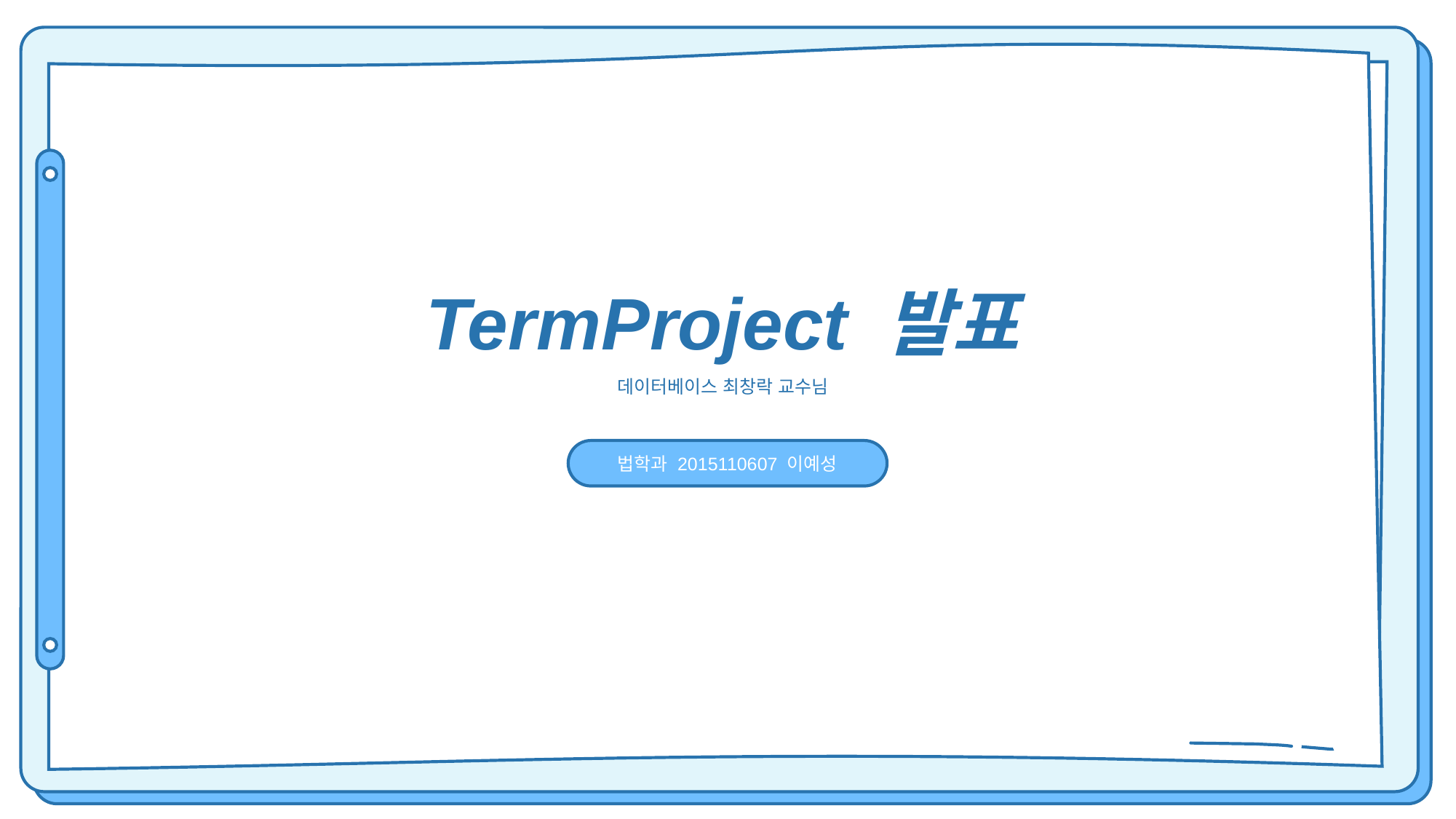

TermProject 발표
데이터베이스 최창락 교수님
법학과 2015110607 이예성